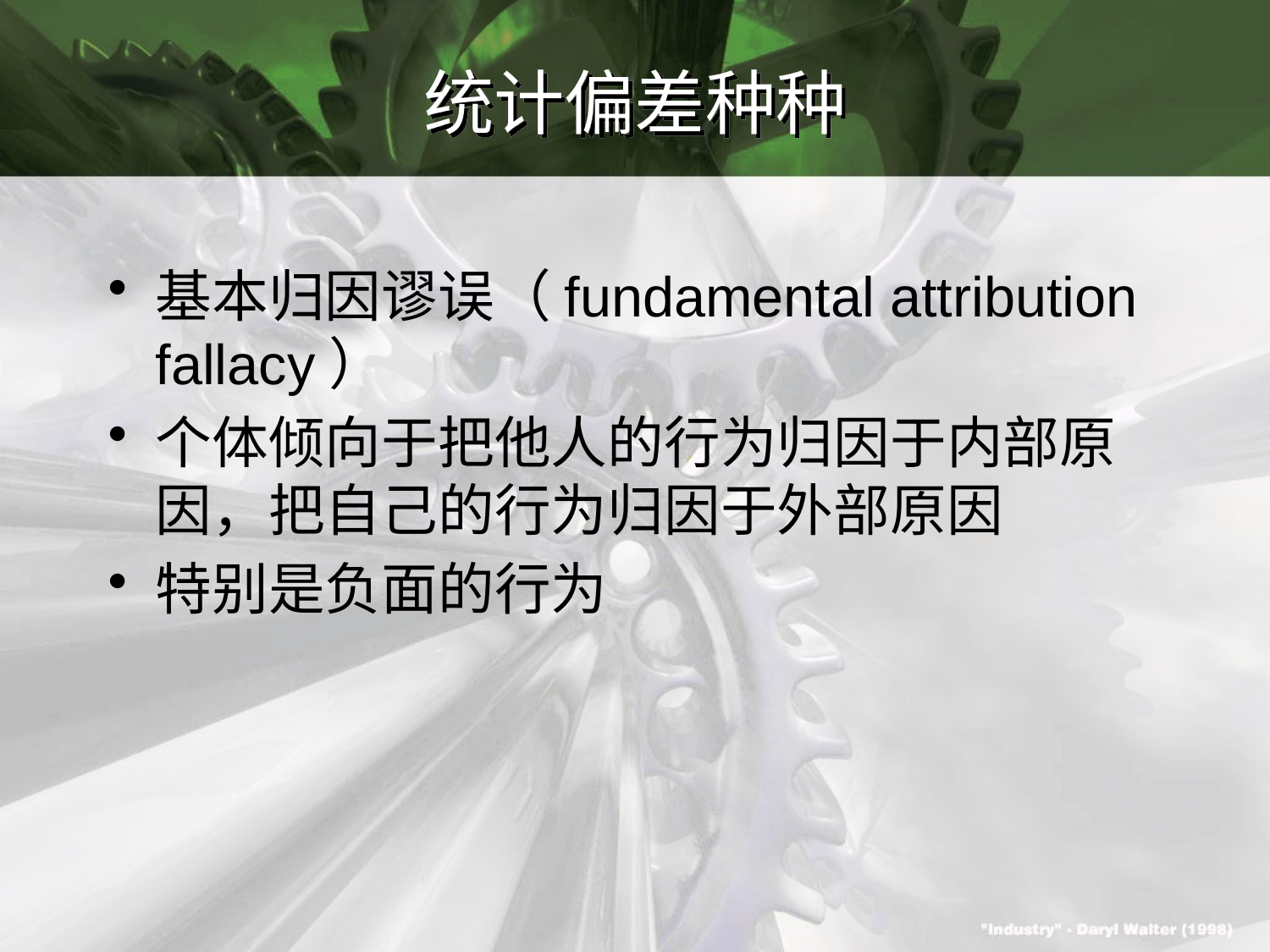

# 统计偏差种种
基本归因谬误（fundamental attribution fallacy）
个体倾向于把他人的行为归因于内部原因，把自己的行为归因于外部原因
特别是负面的行为